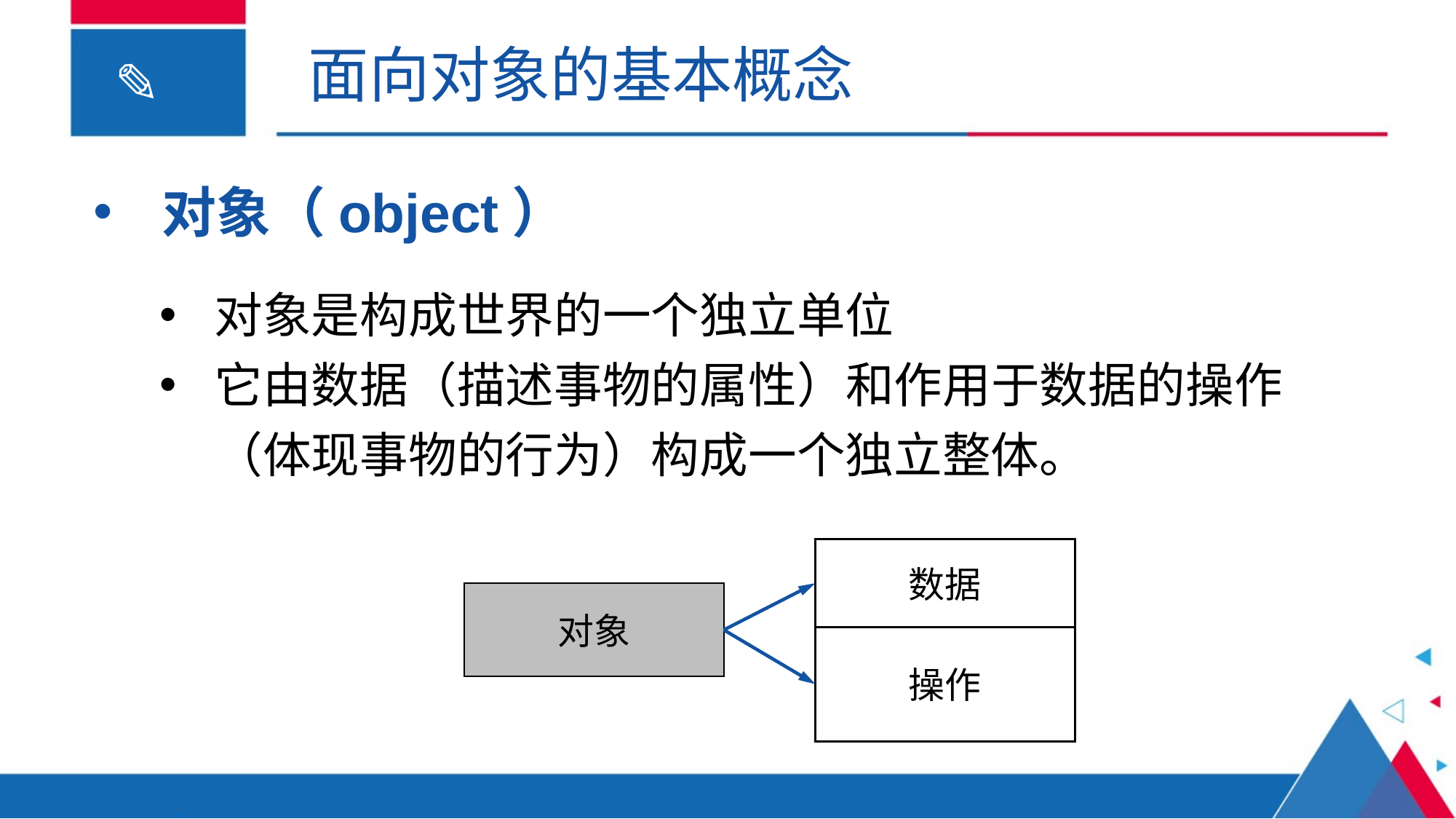

面向对象的基本概念
对象（object）
对象是构成世界的一个独立单位
它由数据（描述事物的属性）和作用于数据的操作（体现事物的行为）构成一个独立整体。
数据
对象
操作